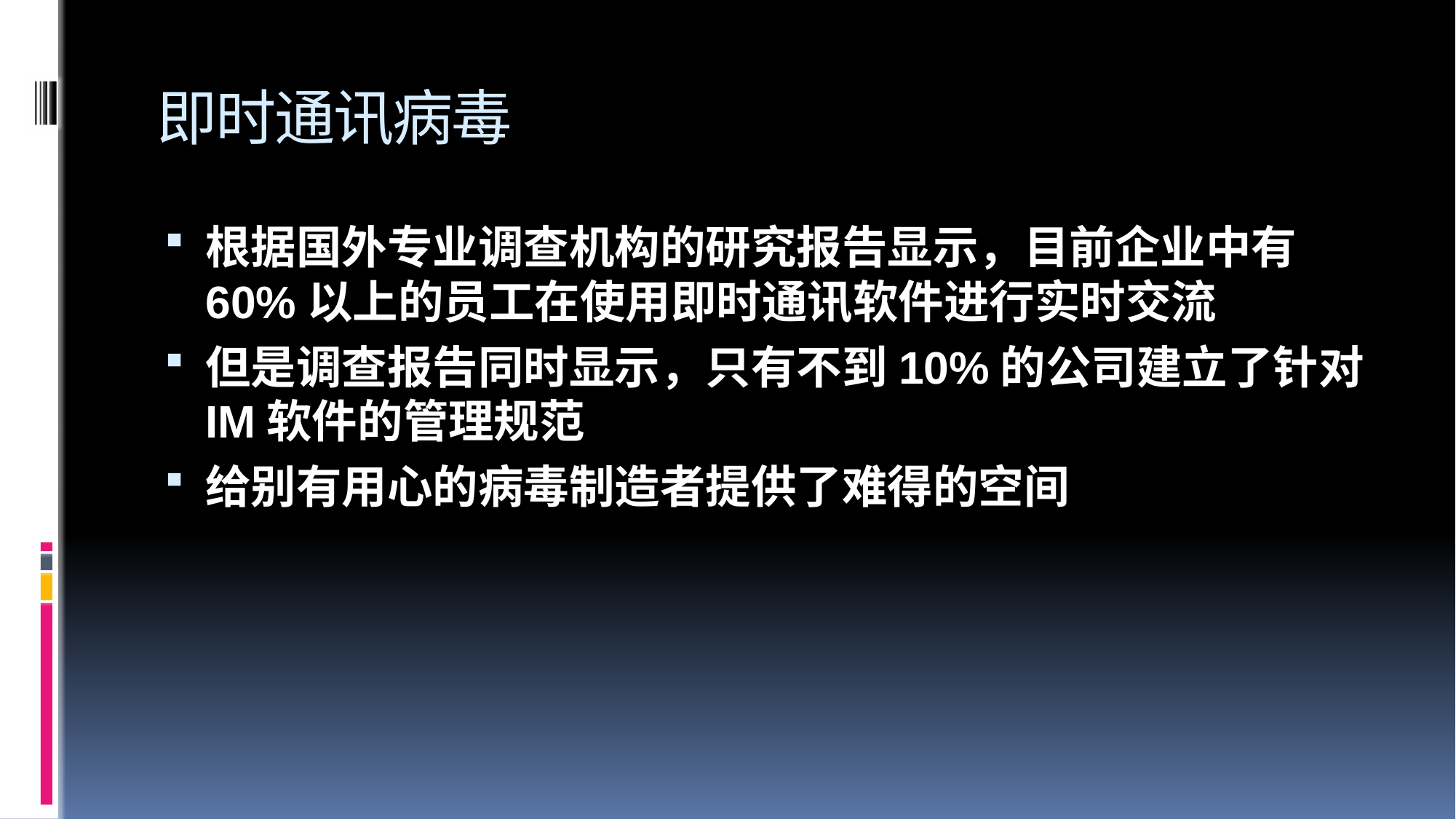

# 即时通讯病毒
根据国外专业调查机构的研究报告显示，目前企业中有60%以上的员工在使用即时通讯软件进行实时交流
但是调查报告同时显示，只有不到10%的公司建立了针对IM软件的管理规范
给别有用心的病毒制造者提供了难得的空间